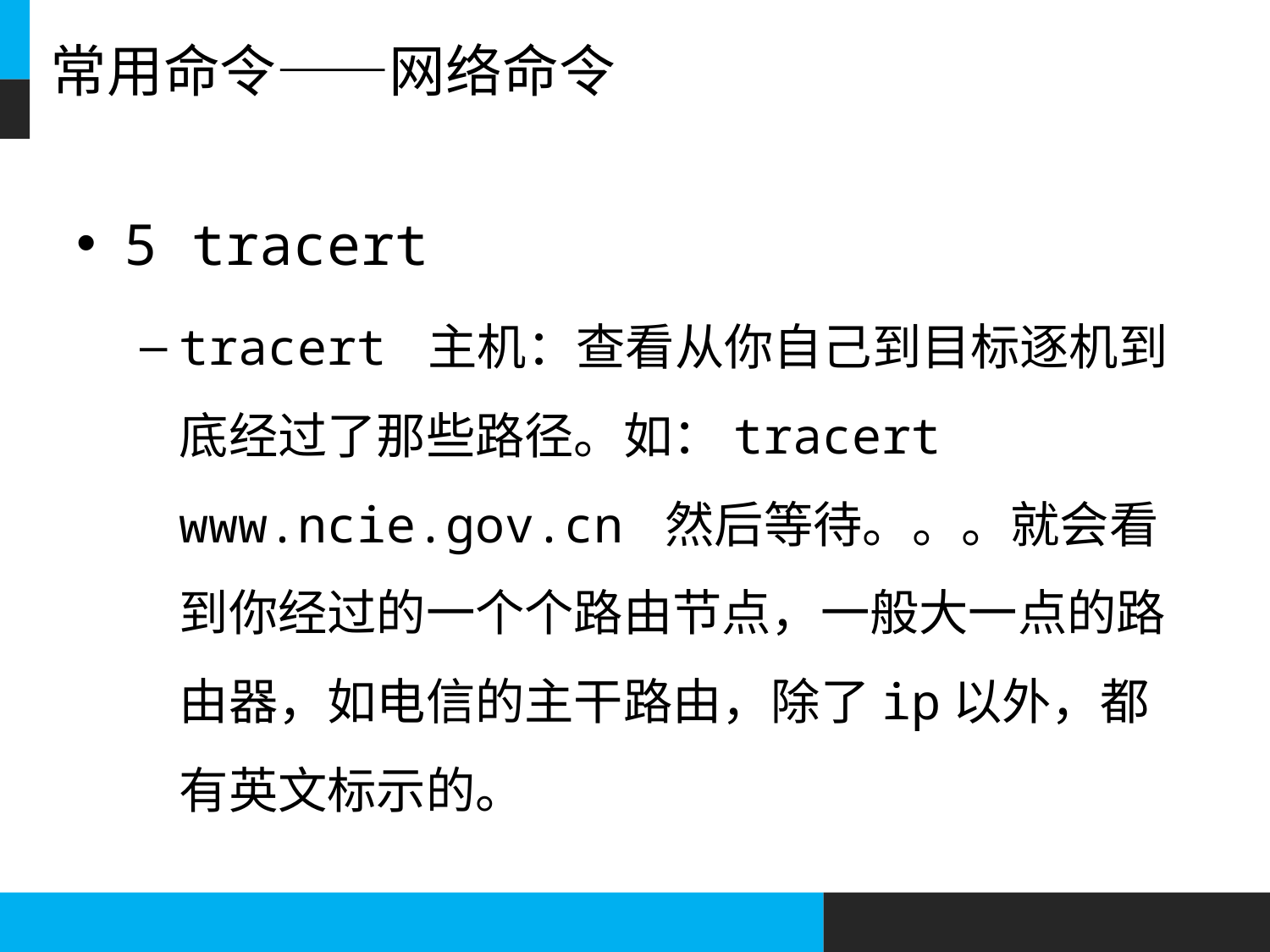

# 常用命令——网络命令
5 tracert
tracert 主机：查看从你自己到目标逐机到底经过了那些路径。如：tracert www.ncie.gov.cn 然后等待。。。就会看到你经过的一个个路由节点，一般大一点的路由器，如电信的主干路由，除了ip以外，都有英文标示的。